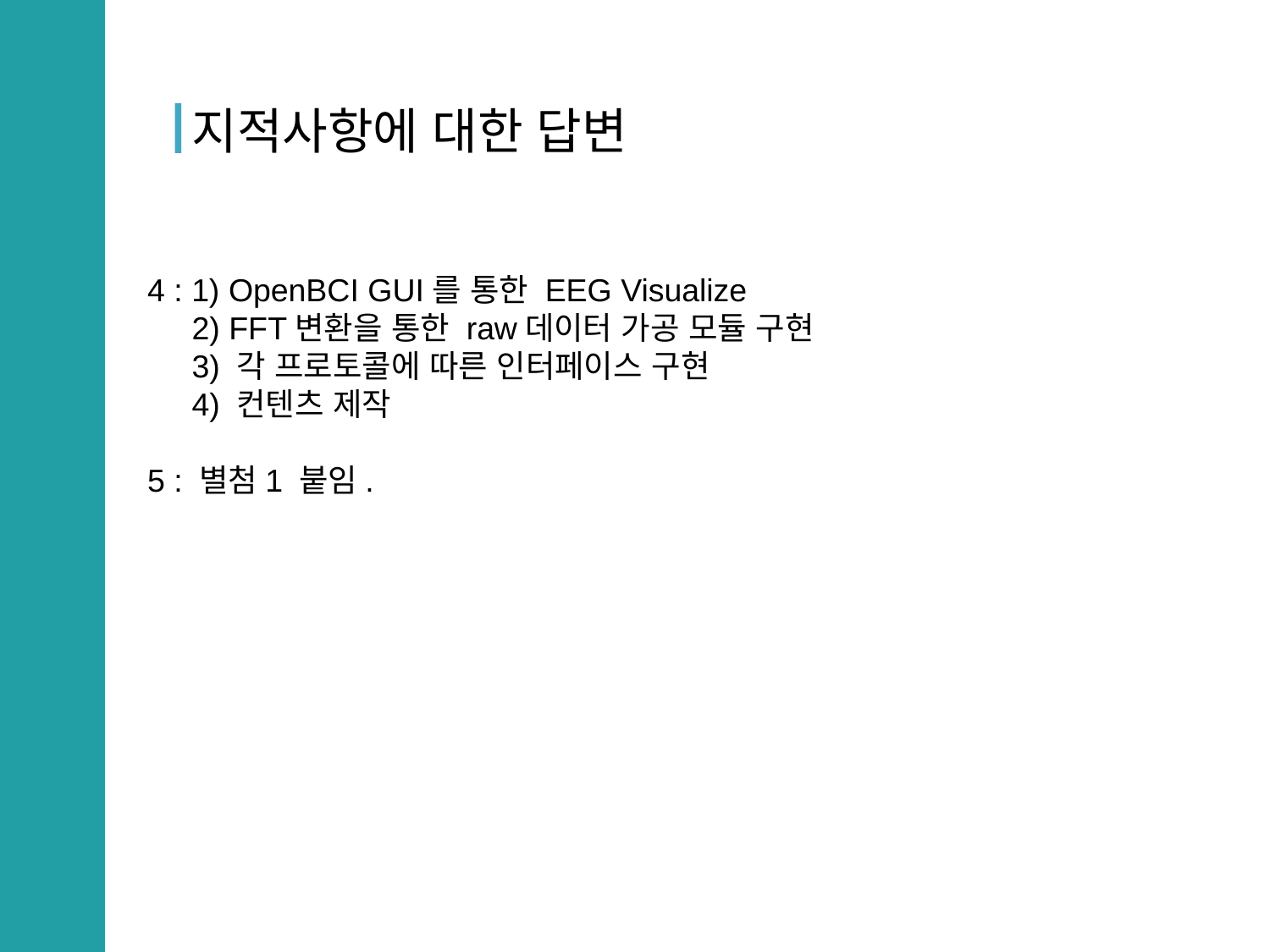

지적사항에 대한 답변

4 : 1) OpenBCI GUI를 통한 EEG Visualize
     2) FFT변환을 통한 raw데이터 가공 모듈 구현
     3) 각 프로토콜에 따른 인터페이스 구현
     4) 컨텐츠 제작

5 : 별첨1 붙임.